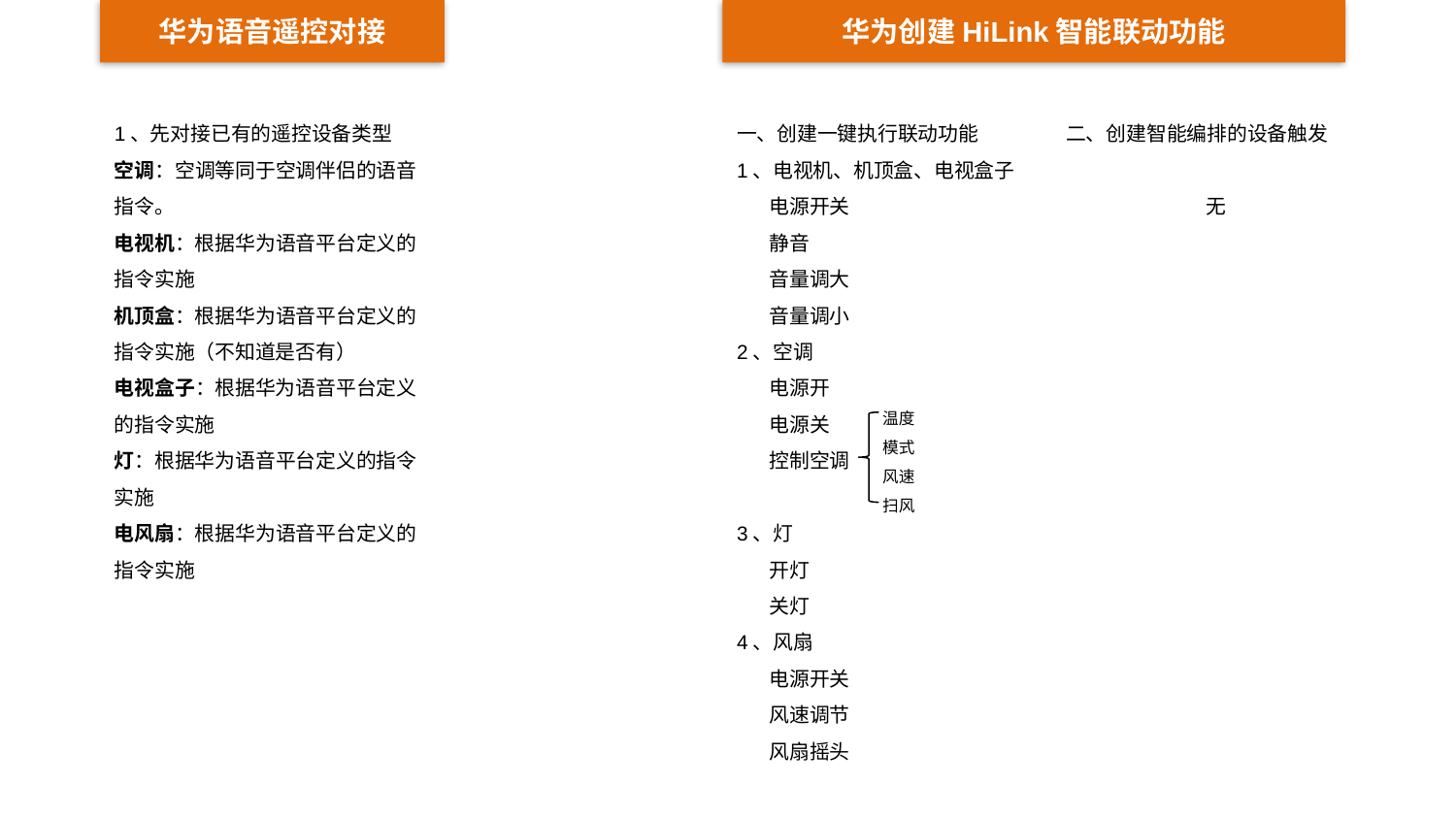

华为语音遥控对接
华为创建HiLink智能联动功能
1、先对接已有的遥控设备类型
空调：空调等同于空调伴侣的语音指令。
电视机：根据华为语音平台定义的指令实施
机顶盒：根据华为语音平台定义的指令实施（不知道是否有）
电视盒子：根据华为语音平台定义的指令实施
灯：根据华为语音平台定义的指令实施
电风扇：根据华为语音平台定义的指令实施

一、创建一键执行联动功能
1、电视机、机顶盒、电视盒子
      电源开关
      静音
      音量调大
      音量调小
2、空调
      电源开
      电源关
      控制空调

3、灯
      开灯
      关灯
4、风扇
      电源开关
      风速调节
      风扇摇头
二、创建智能编排的设备触发

无
温度
模式
风速
扫风